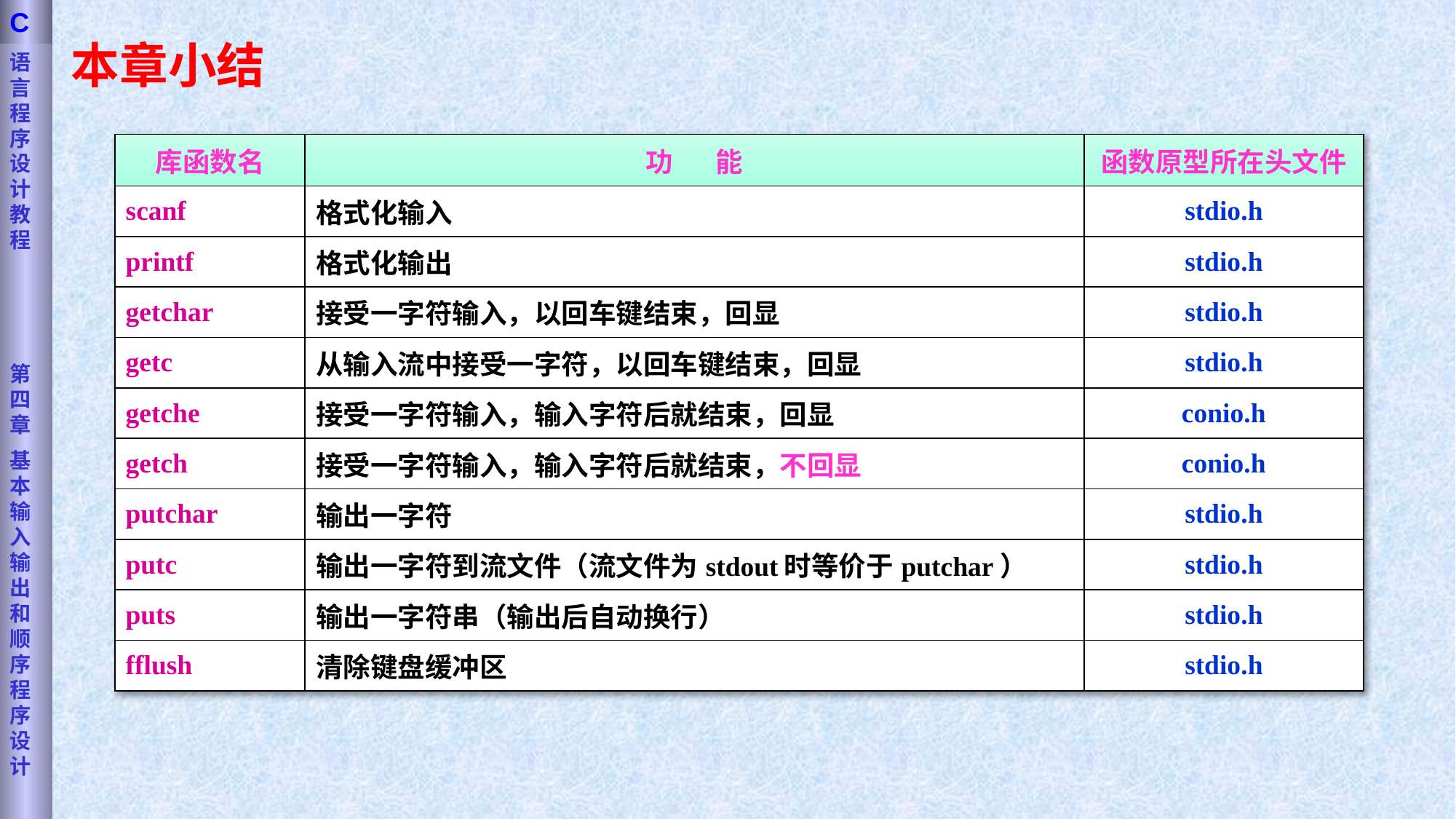

语言程序设计教程

第四章
基本输入输出和顺序程序设计
C
本章小结
| 库函数名 | 功 能 | 函数原型所在头文件 |
| --- | --- | --- |
| scanf | 格式化输入 | stdio.h |
| printf | 格式化输出 | stdio.h |
| getchar | 接受一字符输入，以回车键结束，回显 | stdio.h |
| getc | 从输入流中接受一字符，以回车键结束，回显 | stdio.h |
| getche | 接受一字符输入，输入字符后就结束，回显 | conio.h |
| getch | 接受一字符输入，输入字符后就结束，不回显 | conio.h |
| putchar | 输出一字符 | stdio.h |
| putc | 输出一字符到流文件（流文件为stdout时等价于putchar） | stdio.h |
| puts | 输出一字符串（输出后自动换行） | stdio.h |
| fflush | 清除键盘缓冲区 | stdio.h |